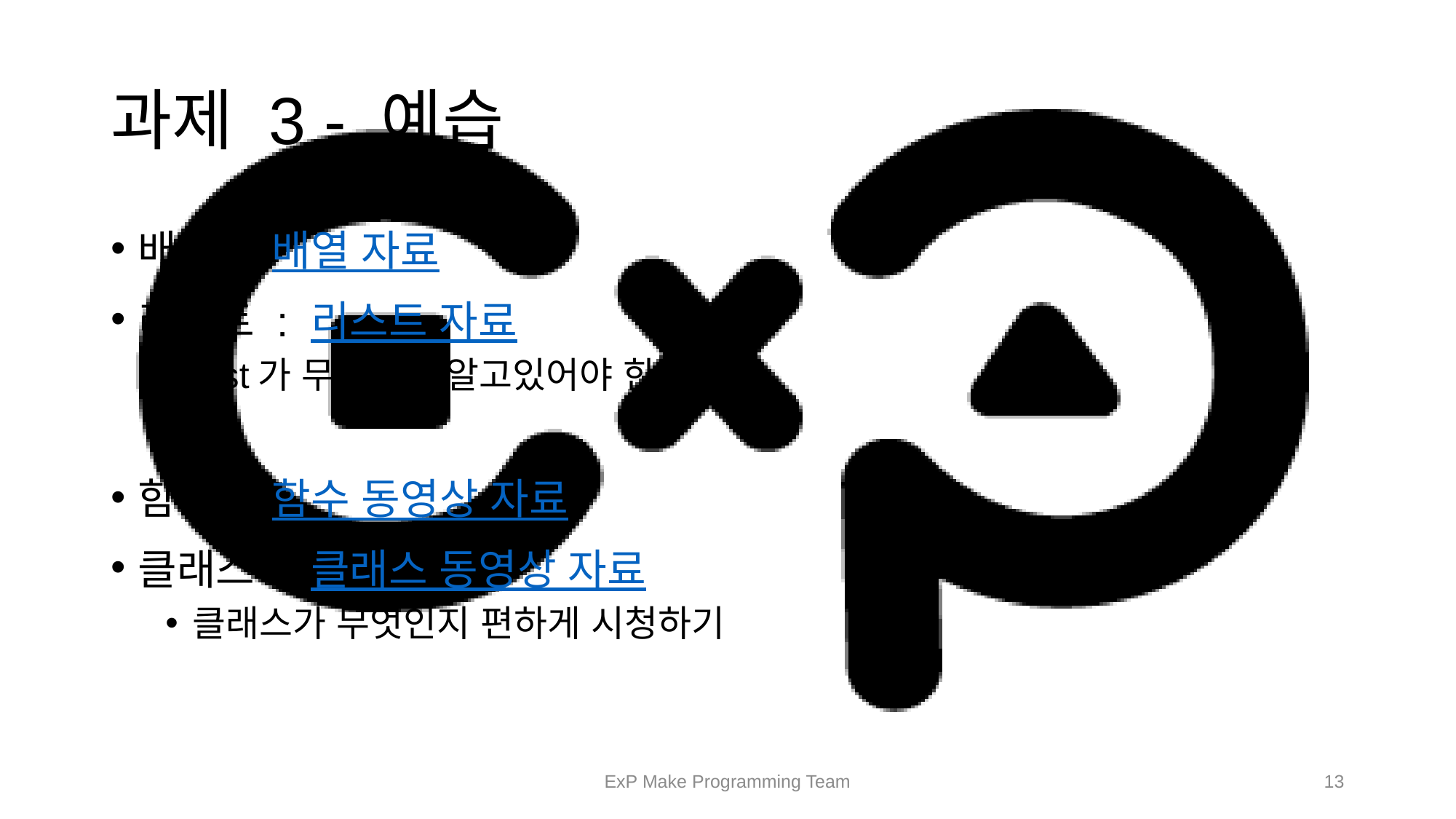

# 과제 3 - 예습
배열 : 배열 자료
리스트 : 리스트 자료
List가 무엇인지 알고있어야 한다.

함수 : 함수 동영상 자료
클래스 : 클래스 동영상 자료
클래스가 무엇인지 편하게 시청하기

ExP Make Programming Team
13